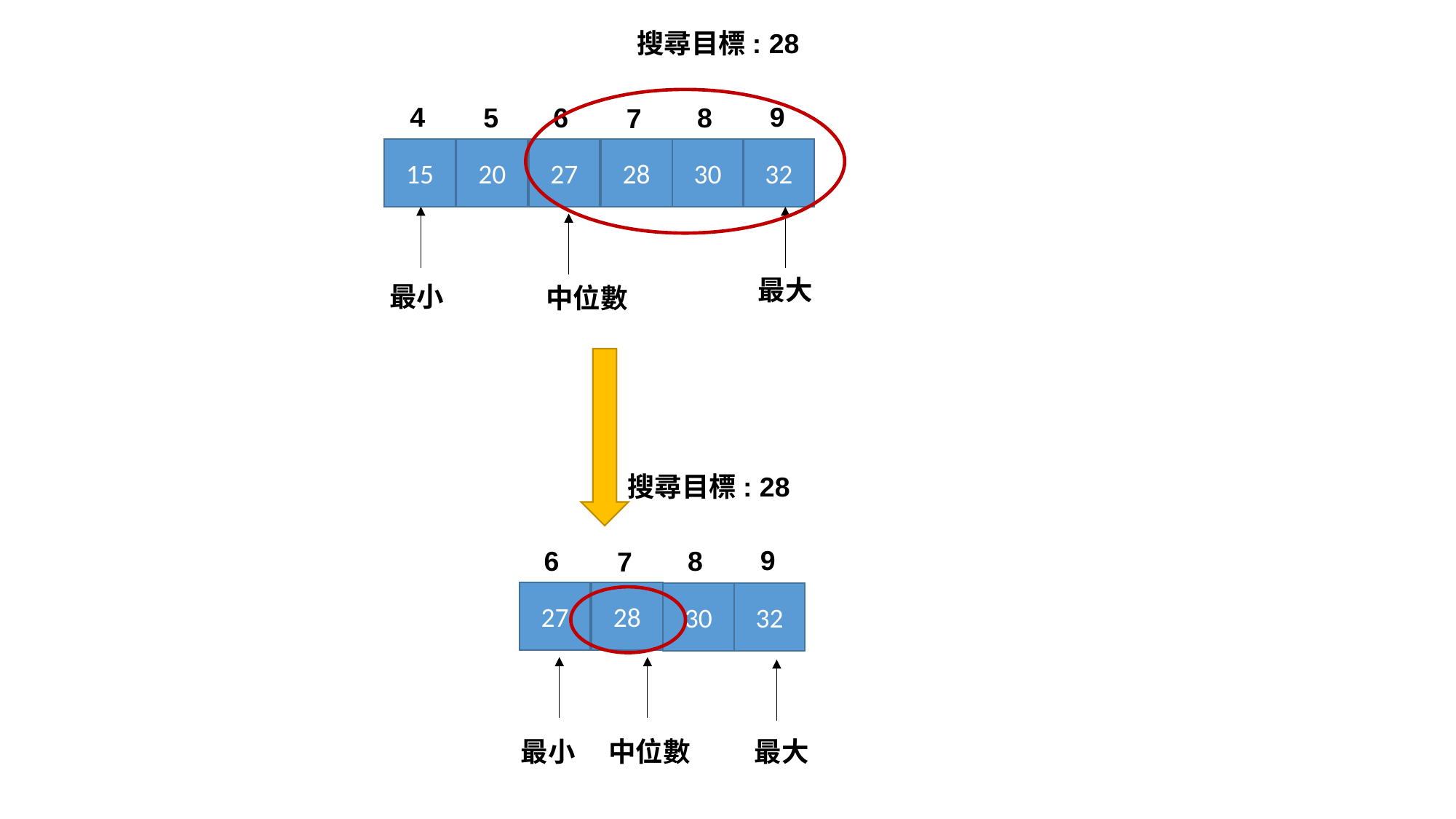

搜尋目標: 28

4
9
5
6
8
7
15
20
27
28
30
32
最大
最小
中位數

搜尋目標: 28
9
6
8
7
27
28
30
32

最小
中位數
最大